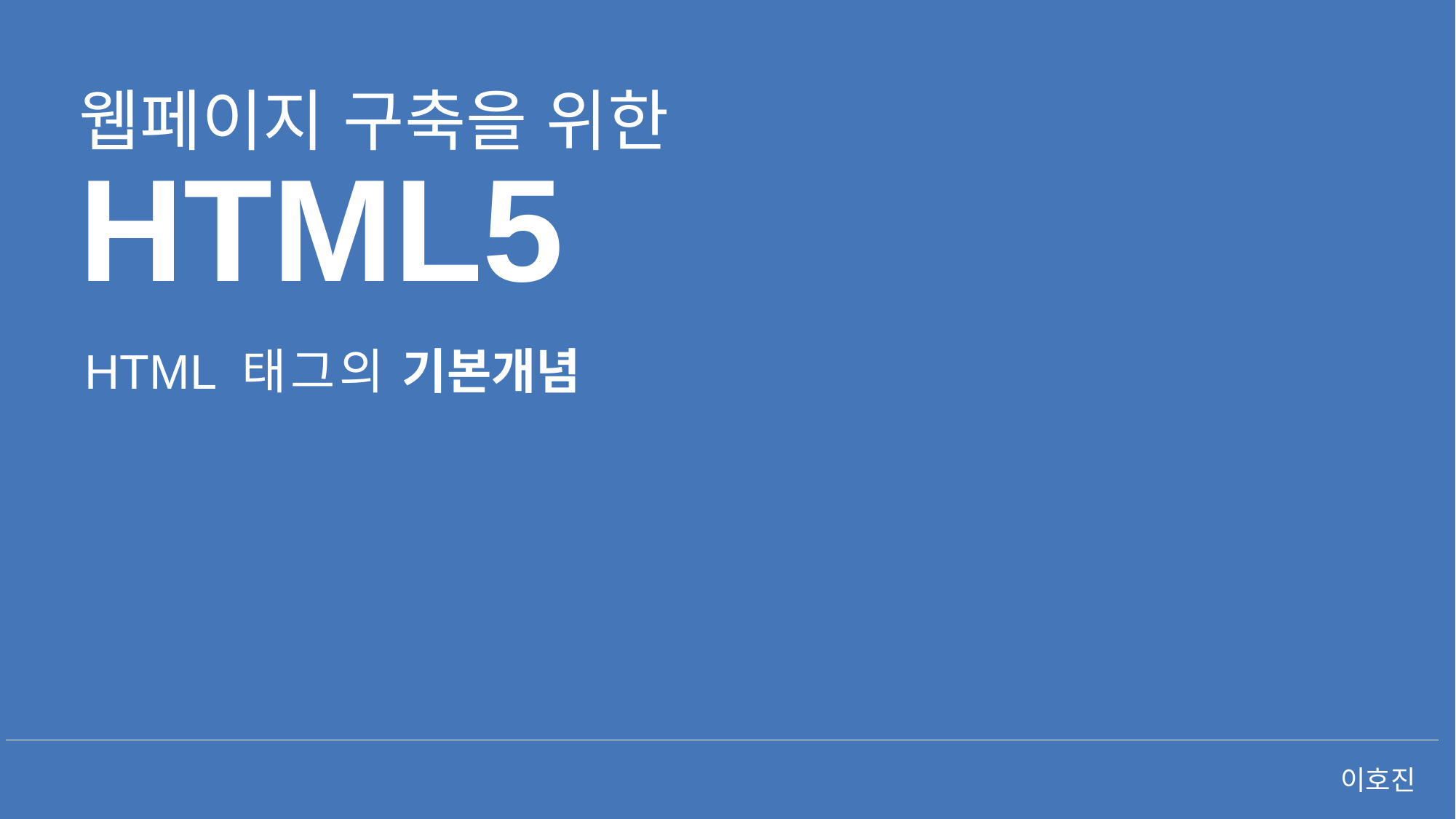

웹페이지 구축을 위한
HTML5
HTML 태그의 기본개념
이호진